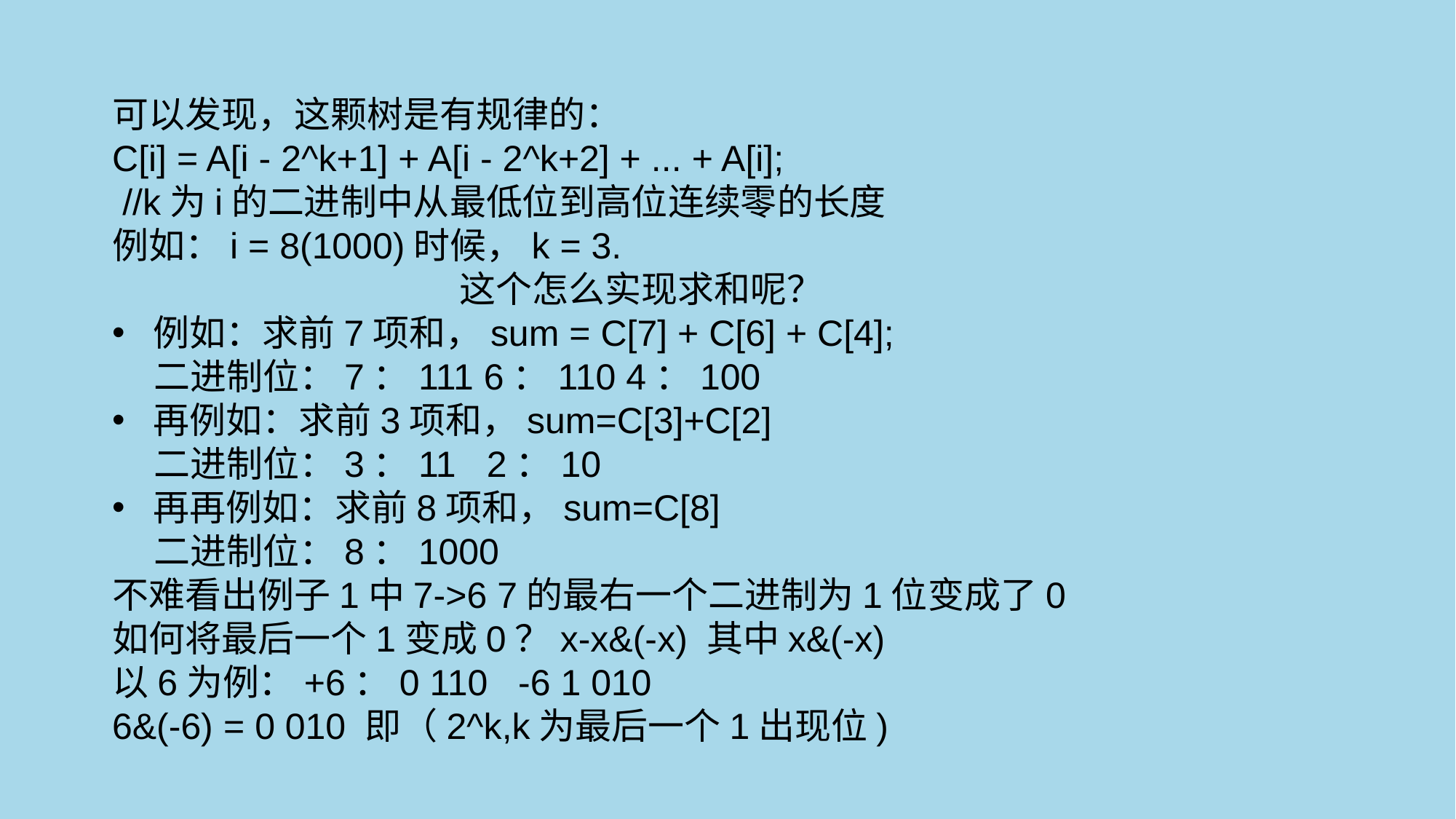

可以发现，这颗树是有规律的：
C[i] = A[i - 2^k+1] + A[i - 2^k+2] + ... + A[i];
 //k为i的二进制中从最低位到高位连续零的长度
例如：i = 8(1000)时候，k = 3.
这个怎么实现求和呢？
例如：求前7项和，sum = C[7] + C[6] + C[4];
    二进制位：7：111 6：110 4：100
再例如：求前3项和，sum=C[3]+C[2]
    二进制位：3：11   2：10
再再例如：求前8项和，sum=C[8]
    二进制位：8：1000
不难看出例子1中7->6 7的最右一个二进制为1位变成了0
如何将最后一个1变成0？x-x&(-x) 其中x&(-x)
以6为例：+6：0 110   -6 1 010
6&(-6) = 0 010 即（2^k,k为最后一个1出现位)